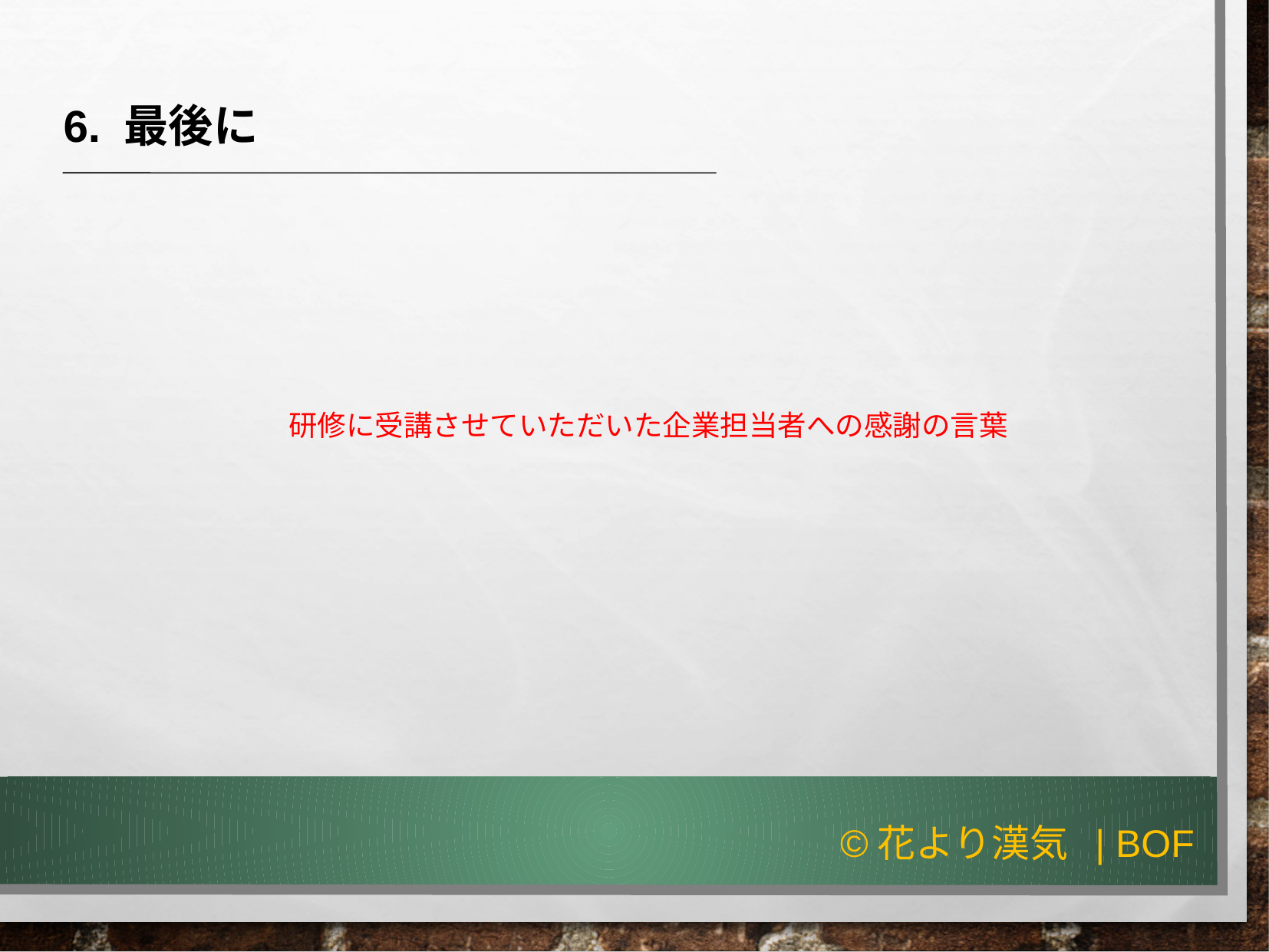

6. 最後に

研修に受講させていただいた企業担当者への感謝の言葉
©花より漢気  | BOF